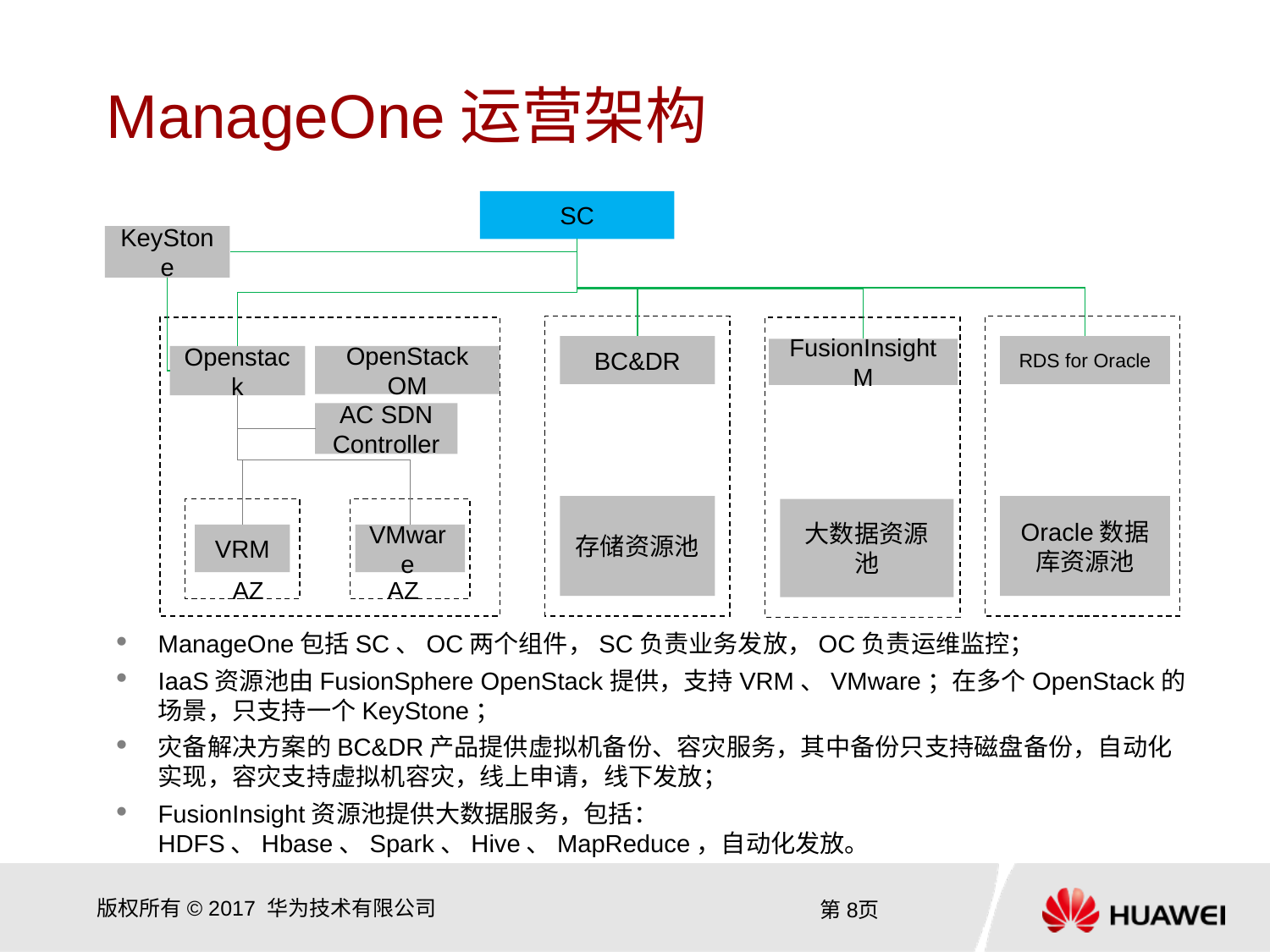

# ManageOne运营架构
SC
KeyStone

BC&DR
RDS for Oracle
FusionInsight M
OpenStack OM
Openstack
AC SDN Controller
存储资源池
Oracle数据库资源池

大数据资源池
VRM
VMware
AZ
AZ
ManageOne包括SC、OC两个组件，SC负责业务发放，OC负责运维监控；
IaaS资源池由FusionSphere OpenStack提供，支持VRM、VMware；在多个OpenStack的场景，只支持一个KeyStone；
灾备解决方案的BC&DR产品提供虚拟机备份、容灾服务，其中备份只支持磁盘备份，自动化实现，容灾支持虚拟机容灾，线上申请，线下发放；
FusionInsight资源池提供大数据服务，包括：HDFS、Hbase、Spark、Hive、MapReduce，自动化发放。